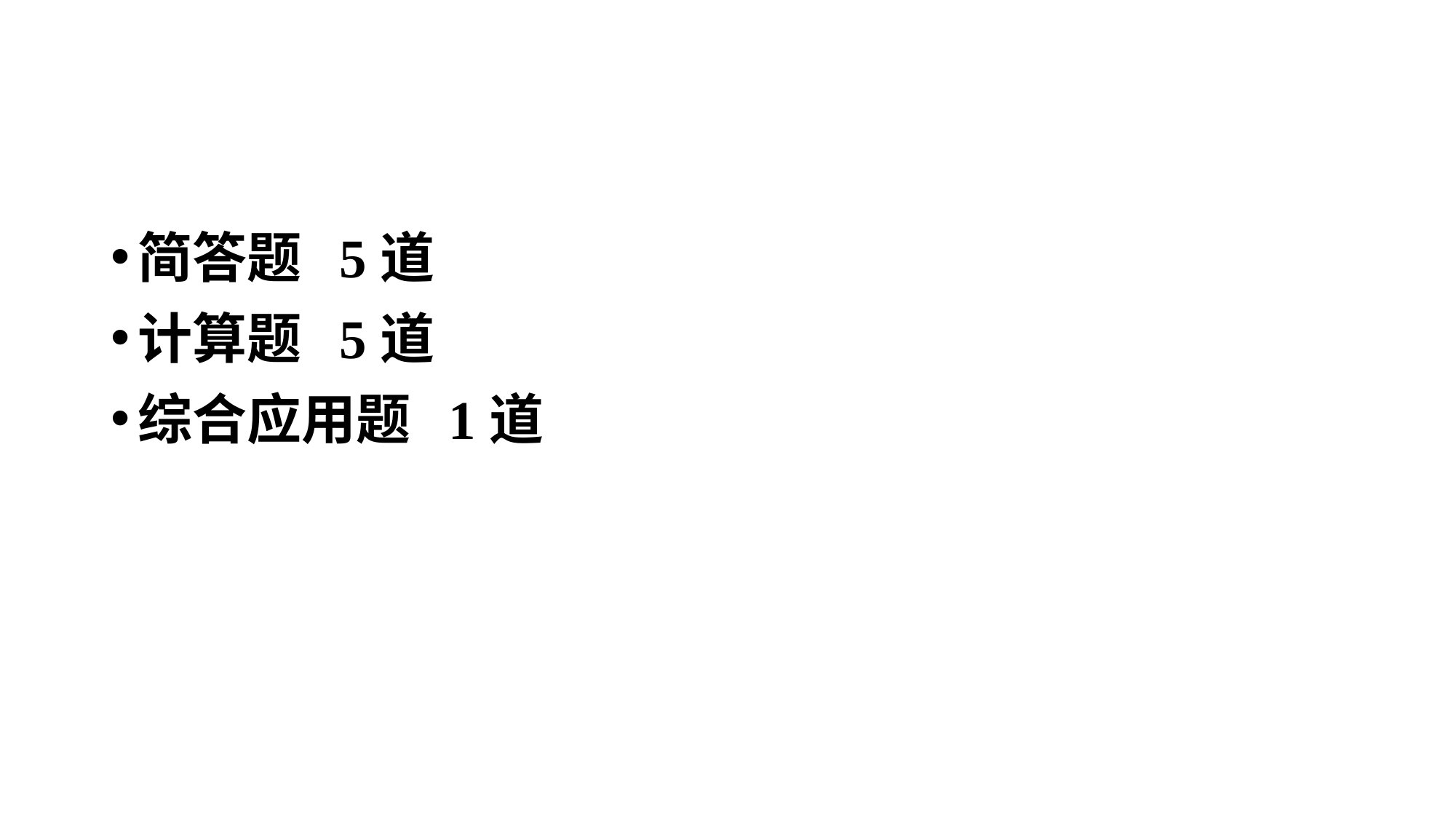

#
简答题  5道
计算题  5道
综合应用题  1道